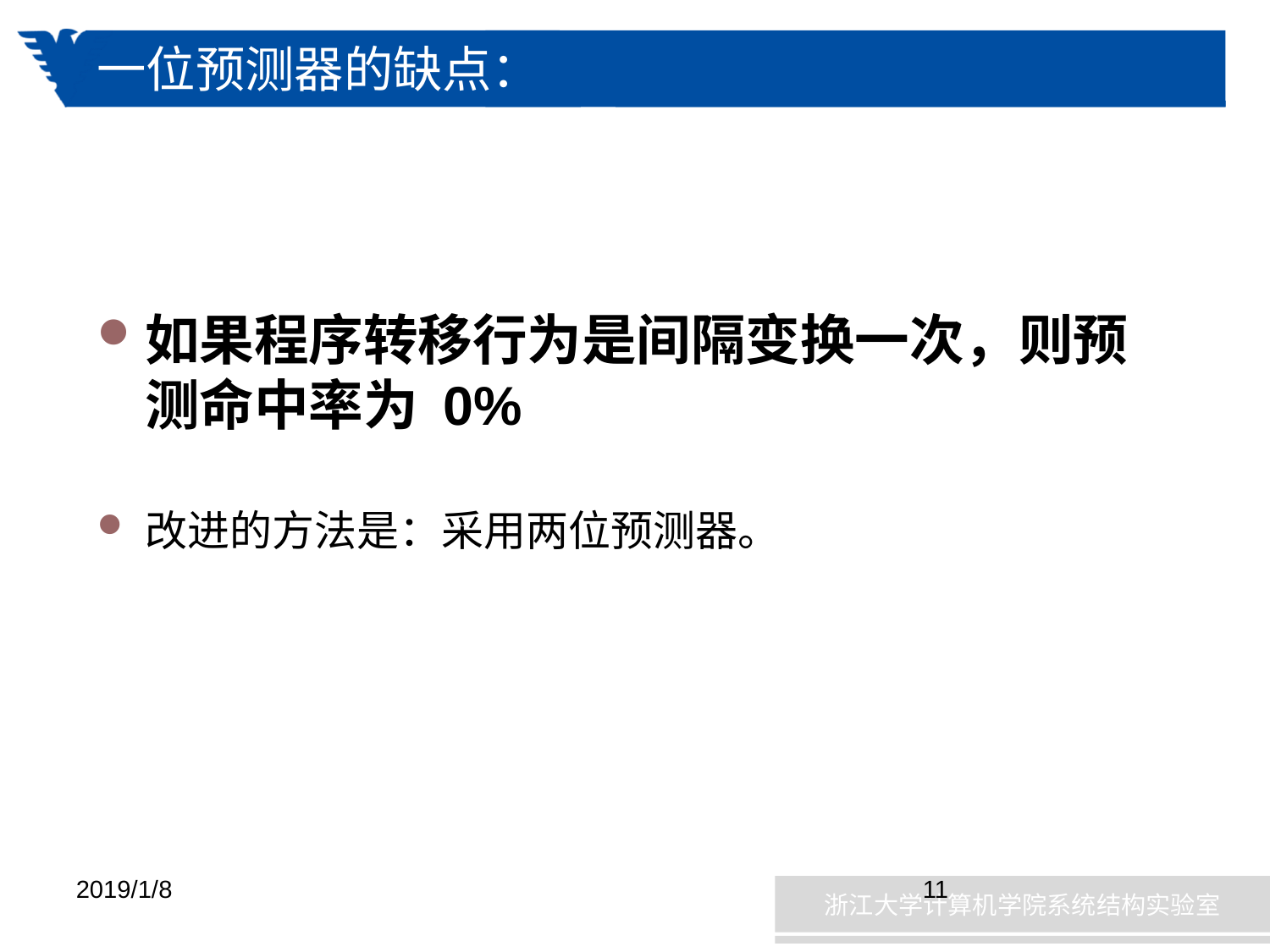

# 一位预测器的缺点：

如果程序转移行为是间隔变换一次，则预测命中率为 0%

改进的方法是：采用两位预测器。
2019/1/8
11